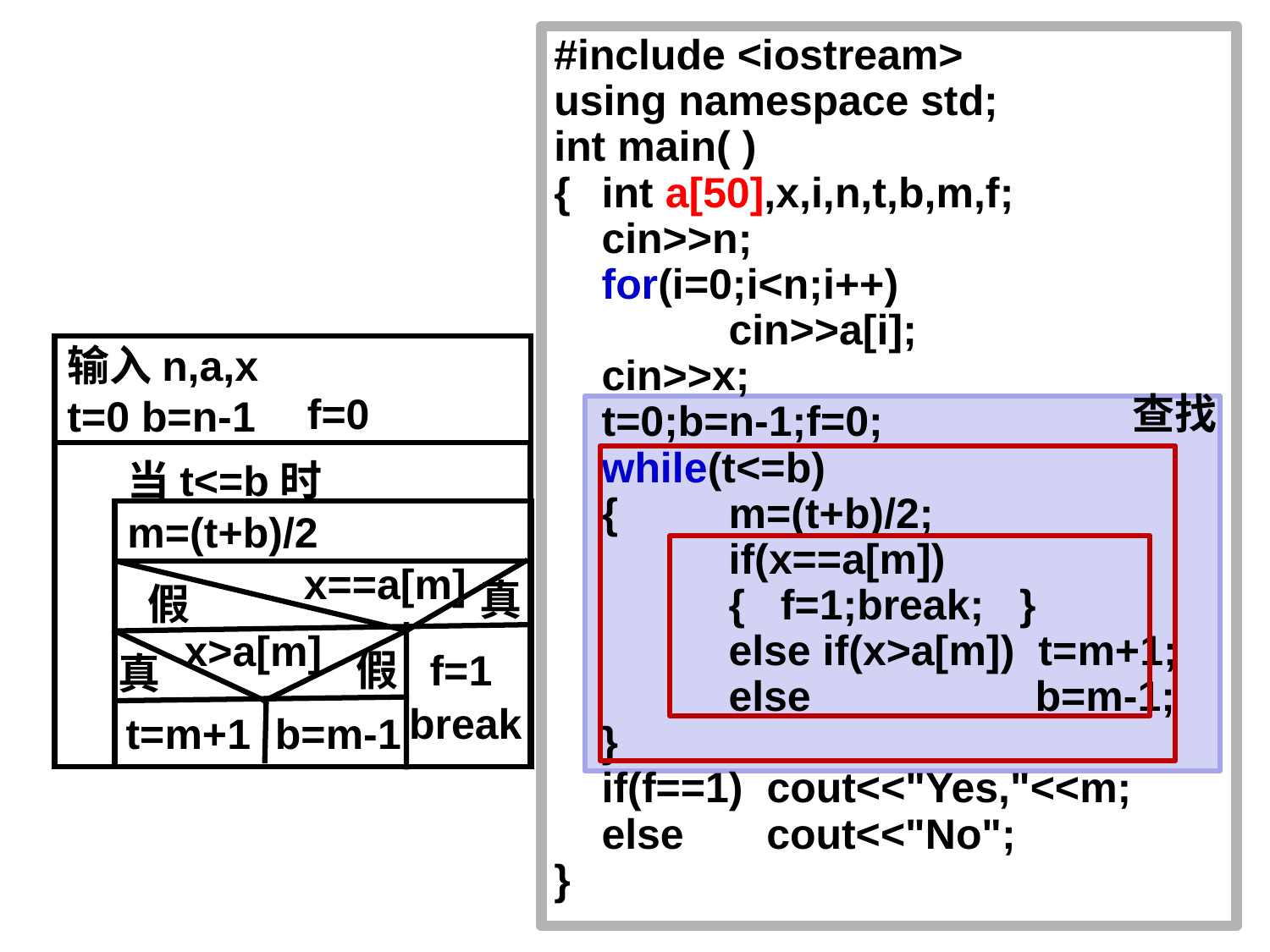

#include <iostream>
using namespace std;
int main( )
{	int a[50],x,i,n,t,b,m,f;
	cin>>n;
	for(i=0;i<n;i++)
		cin>>a[i];
	cin>>x;
	t=0;b=n-1;f=0;
	while(t<=b)
	{	m=(t+b)/2;
		if(x==a[m])
		{   f=1;break;   }
		else if(x>a[m])  t=m+1;
		else                   b=m-1;
	}
	if(f==1)  cout<<"Yes,"<<m;
	else       cout<<"No";
}
输入n,a,x
t=0 b=n-1
f=0

当t<=b时
m=(t+b)/2
x==a[m]

真
假
x>a[m]

假
f=1
真
break

t=m+1
b=m-1
查找